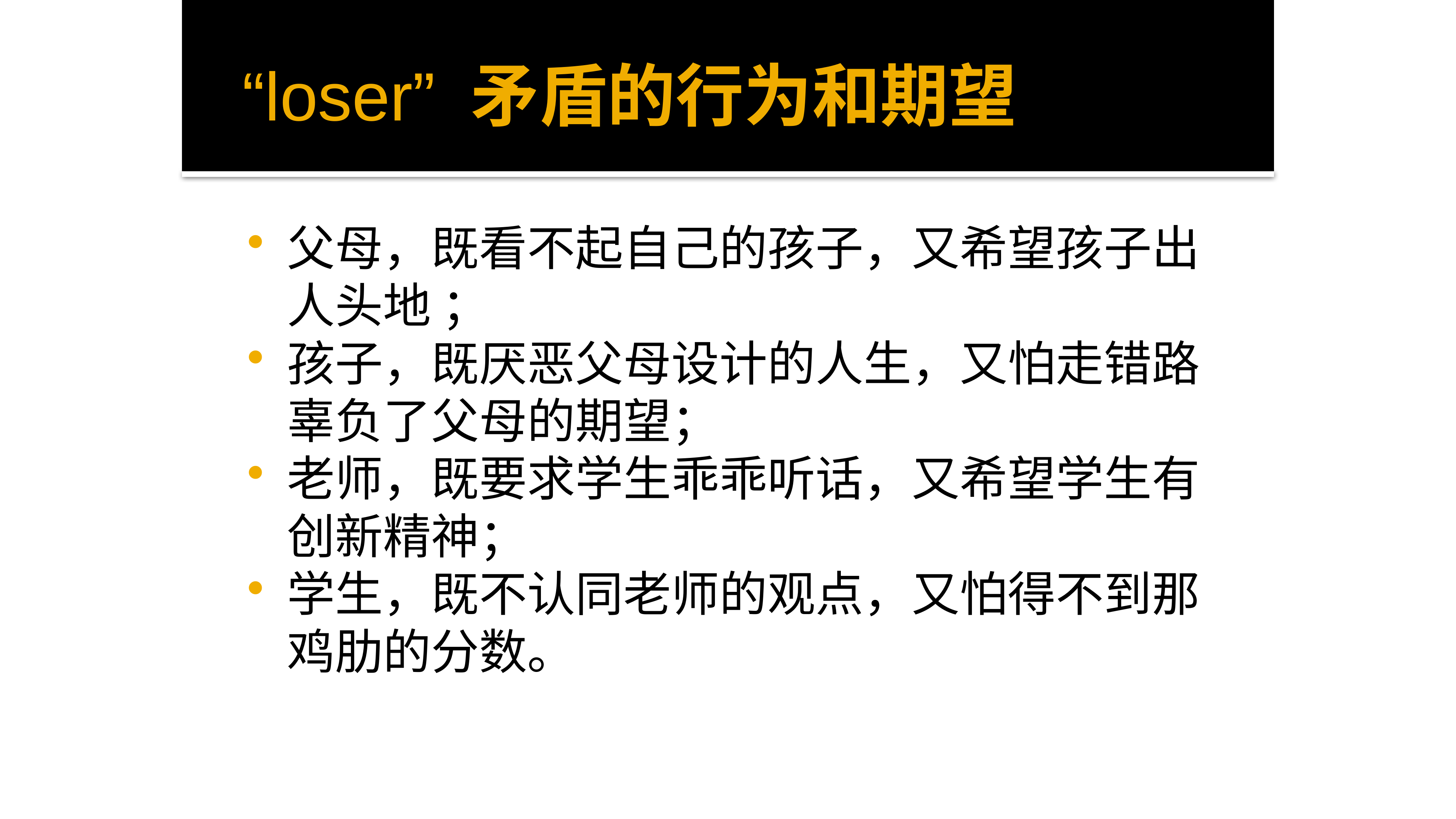

# “loser” 矛盾的行为和期望
父母，既看不起自己的孩子，又希望孩子出人头地 ；
孩子，既厌恶父母设计的人生，又怕走错路辜负了父母的期望；
老师，既要求学生乖乖听话，又希望学生有创新精神；
学生，既不认同老师的观点，又怕得不到那鸡肋的分数。